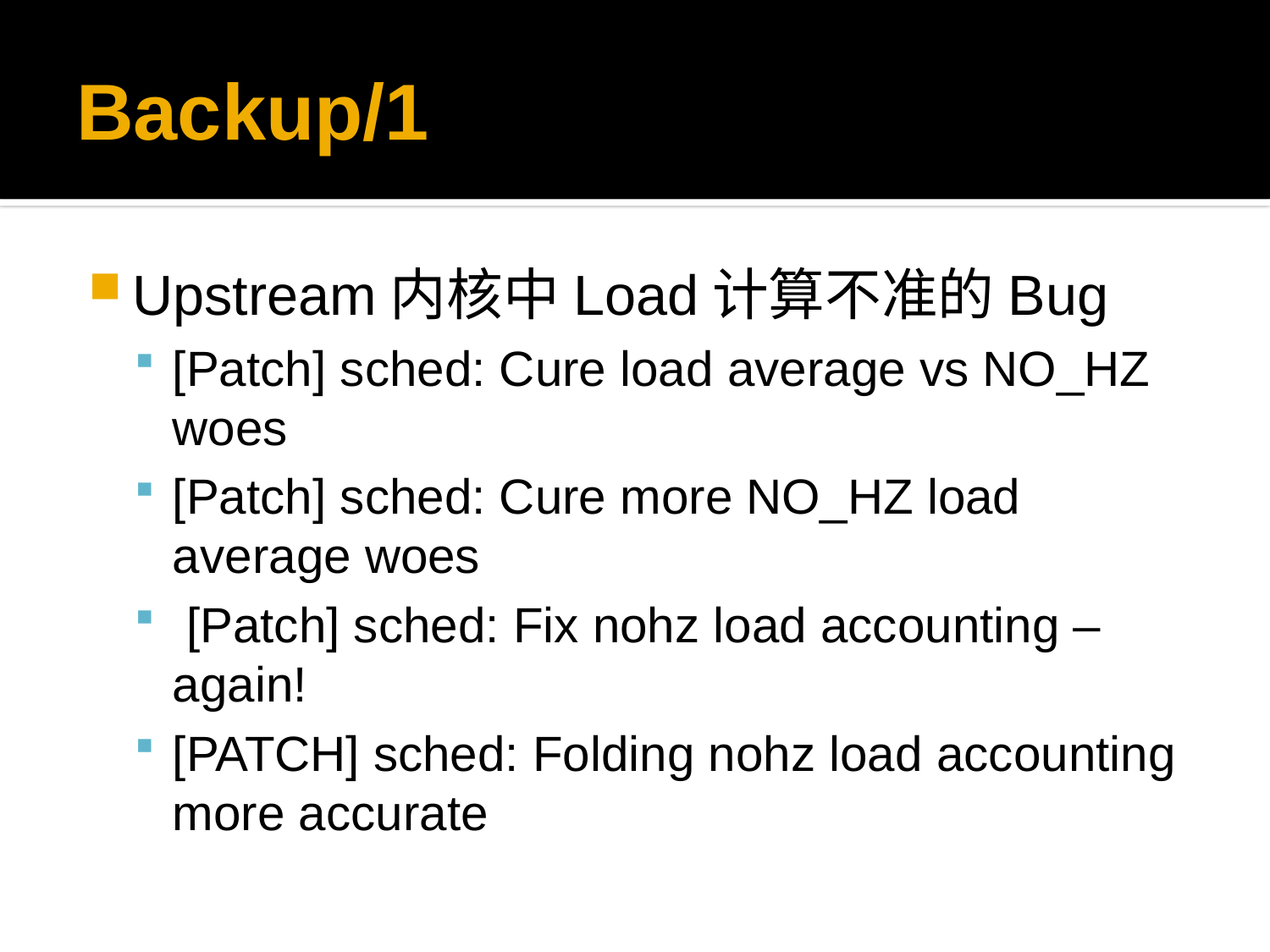

# Backup/1
Upstream内核中Load计算不准的Bug
[Patch] sched: Cure load average vs NO_HZ woes
[Patch] sched: Cure more NO_HZ load average woes
 [Patch] sched: Fix nohz load accounting – again!
[PATCH] sched: Folding nohz load accounting more accurate